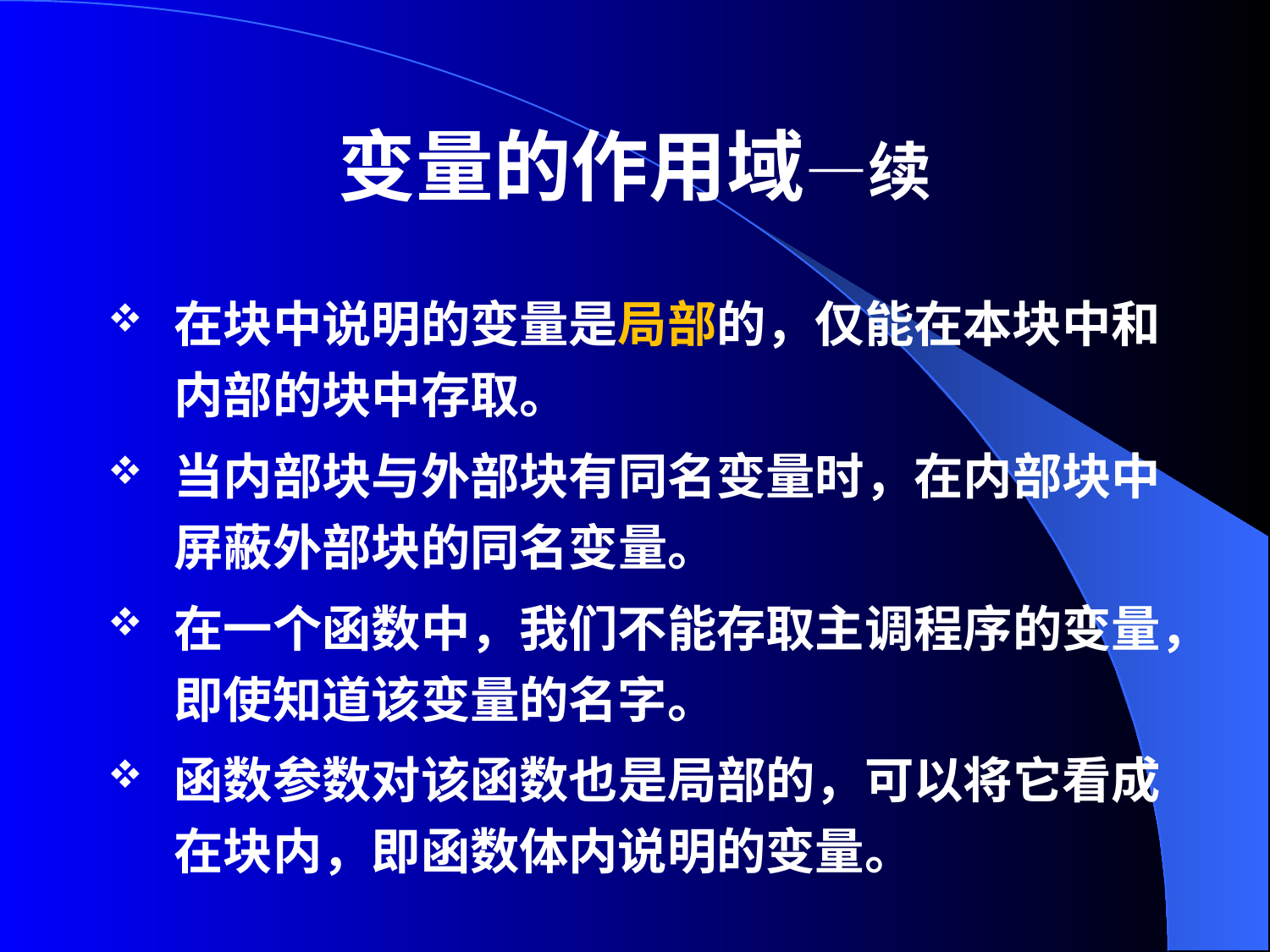

# 变量的作用域—续
在块中说明的变量是局部的，仅能在本块中和内部的块中存取。
当内部块与外部块有同名变量时，在内部块中屏蔽外部块的同名变量。
在一个函数中，我们不能存取主调程序的变量，即使知道该变量的名字。
函数参数对该函数也是局部的，可以将它看成在块内，即函数体内说明的变量。